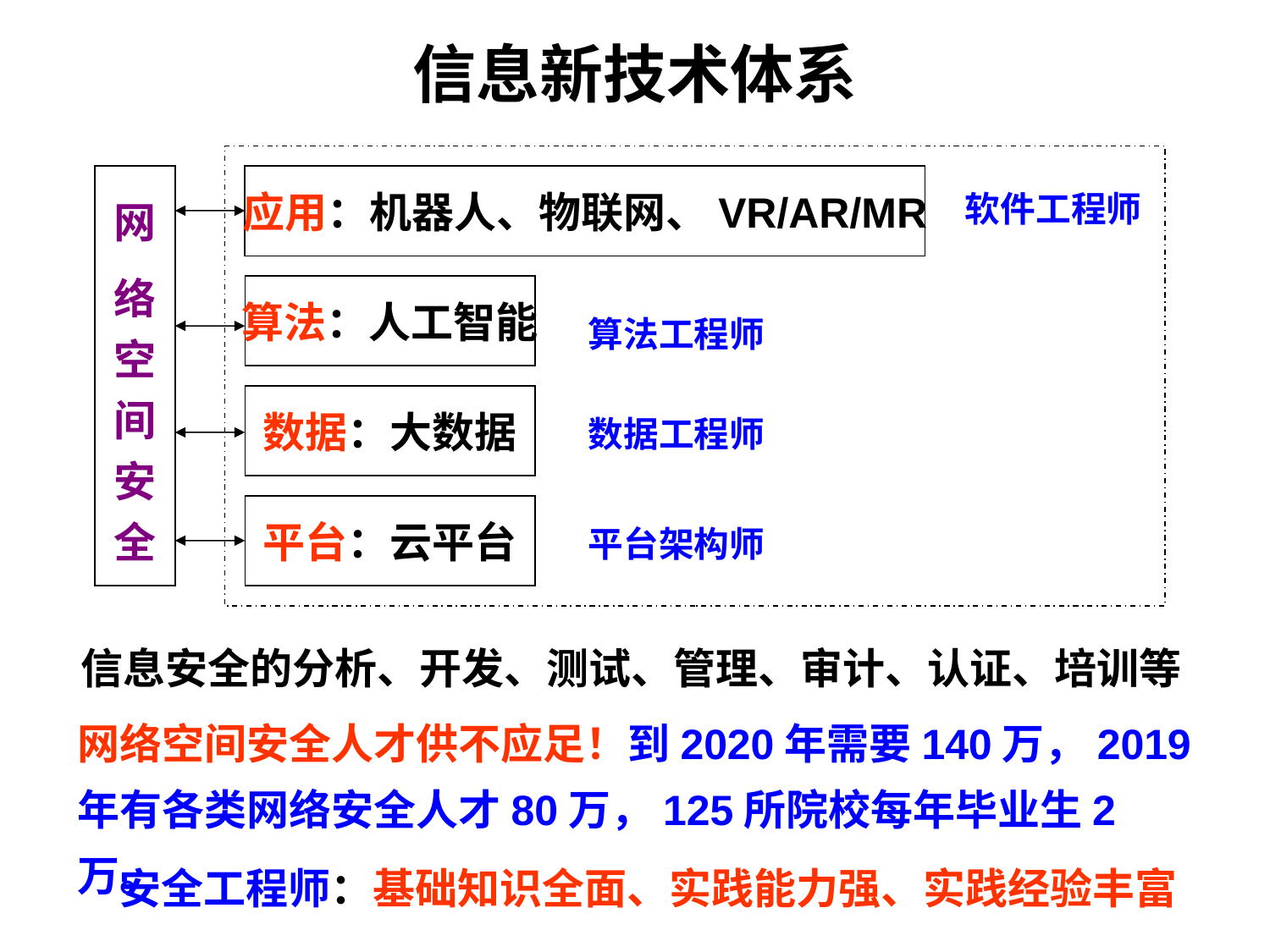

信息新技术体系

应用：机器人、物联网、VR/AR/MR
软件工程师
算法：人工智能
算法工程师
数据：大数据
数据工程师
平台：云平台
平台架构师
网
络
空
间
安
全

信息安全的分析、开发、测试、管理、审计、认证、培训等
网络空间安全人才供不应足！到2020年需要140万，2019年有各类网络安全人才80万，125所院校每年毕业生2万。
安全工程师：基础知识全面、实践能力强、实践经验丰富